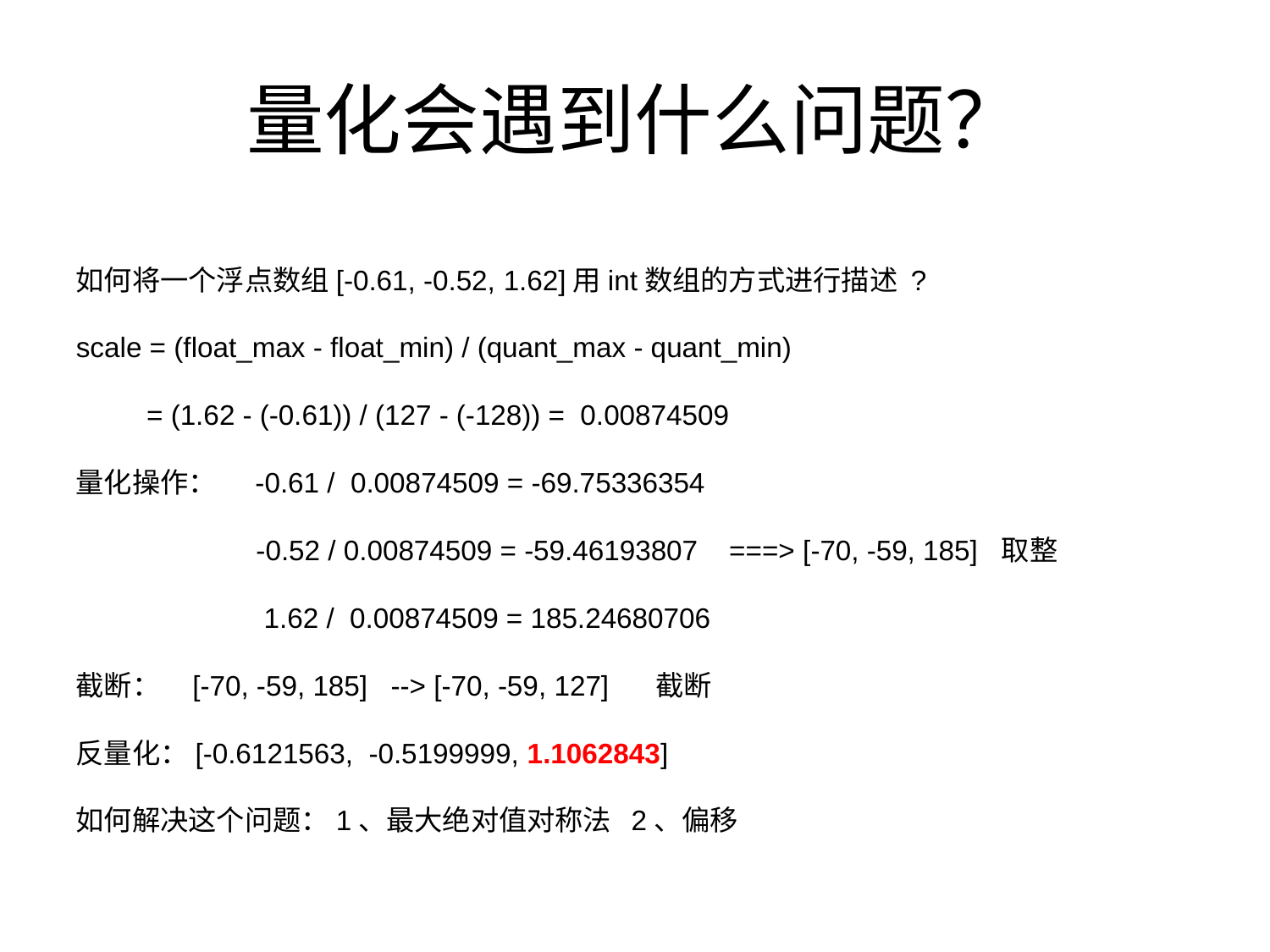

# 量化会遇到什么问题？
如何将一个浮点数组[-0.61, -0.52, 1.62]用int数组的方式进行描述 ?
scale = (float_max - float_min) / (quant_max - quant_min)
         = (1.62 - (-0.61)) / (127 - (-128)) =  0.00874509
量化操作：     -0.61 /  0.00874509 = -69.75336354
                       -0.52 / 0.00874509 = -59.46193807    ===> [-70, -59, 185]  取整
                        1.62 /  0.00874509 = 185.24680706
截断：    [-70, -59, 185]   --> [-70, -59, 127]     截断
反量化：[-0.6121563,  -0.5199999, 1.1062843]
如何解决这个问题：1、最大绝对值对称法  2、偏移